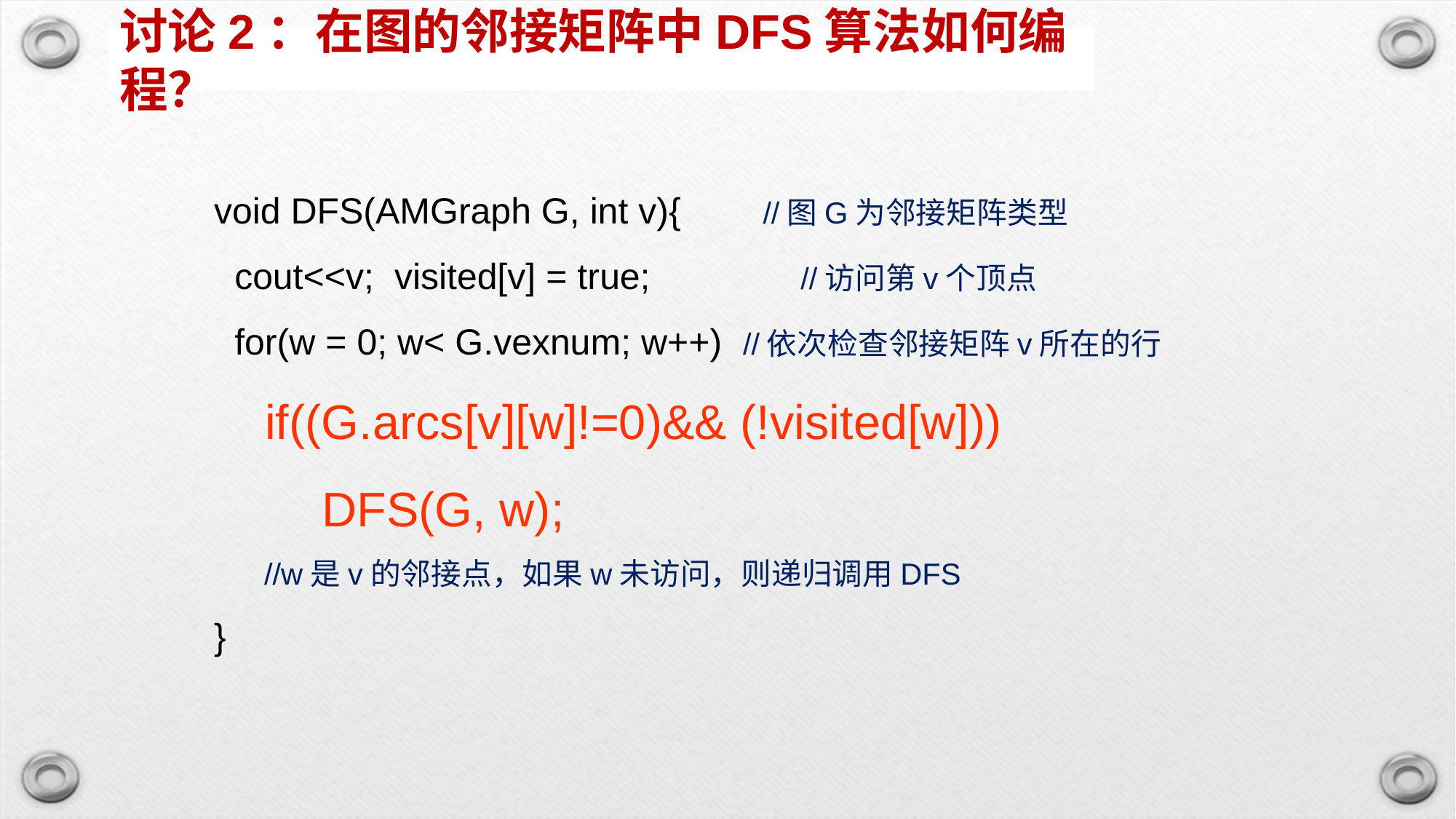

讨论2：在图的邻接矩阵中DFS算法如何编程？
void DFS(AMGraph G, int v){        //图G为邻接矩阵类型
  cout<<v;  visited[v] = true;  		//访问第v个顶点
  for(w = 0; w< G.vexnum; w++)  //依次检查邻接矩阵v所在的行
     if((G.arcs[v][w]!=0)&& (!visited[w]))
        DFS(G, w);
      //w是v的邻接点，如果w未访问，则递归调用DFS
}